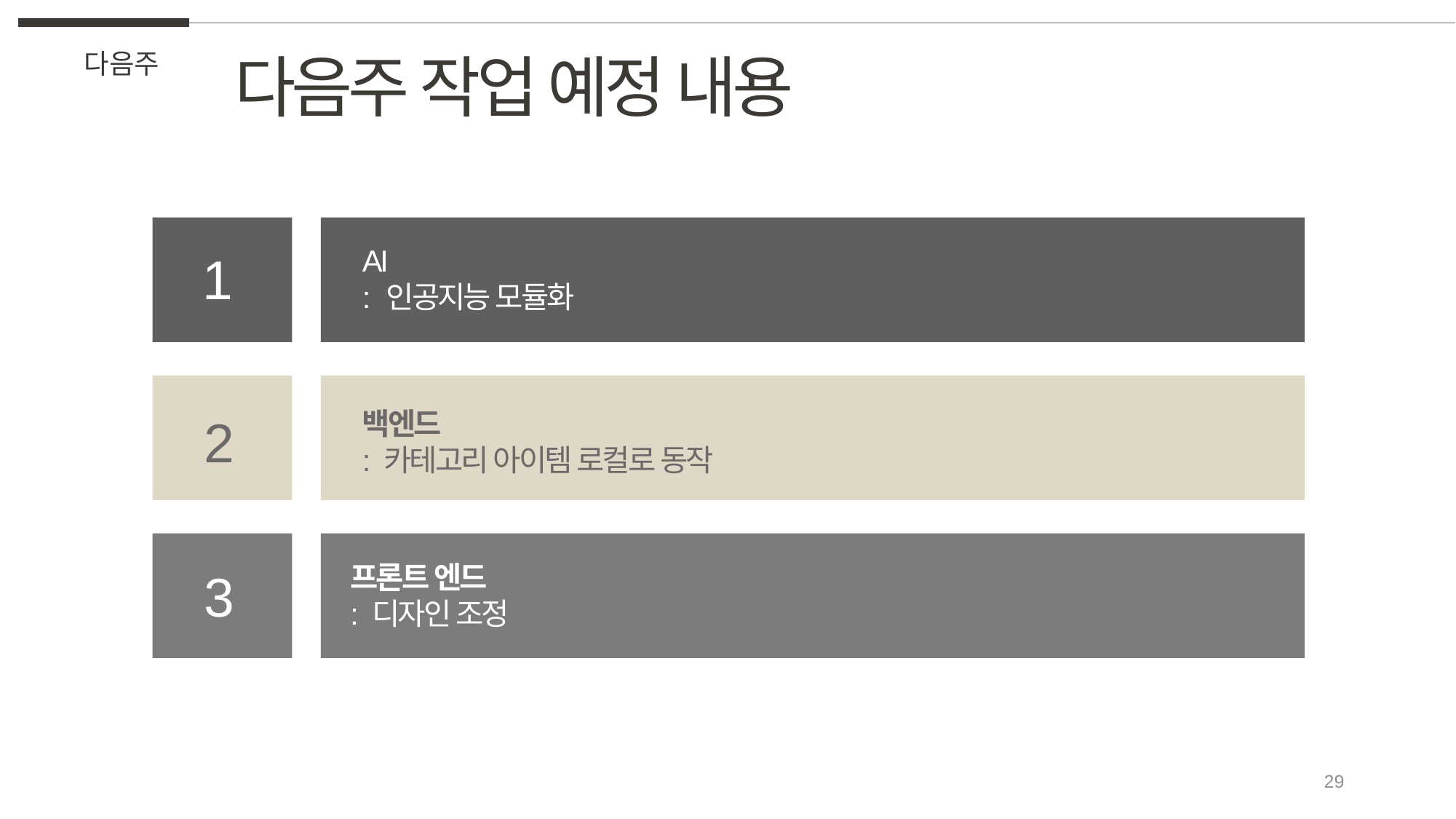

다음주 작업 예정 내용
다음주

AI
: 인공지능 모듈화
1

백엔드
: 카테고리 아이템 로컬로 동작
2

프론트 엔드
: 디자인 조정
3
29